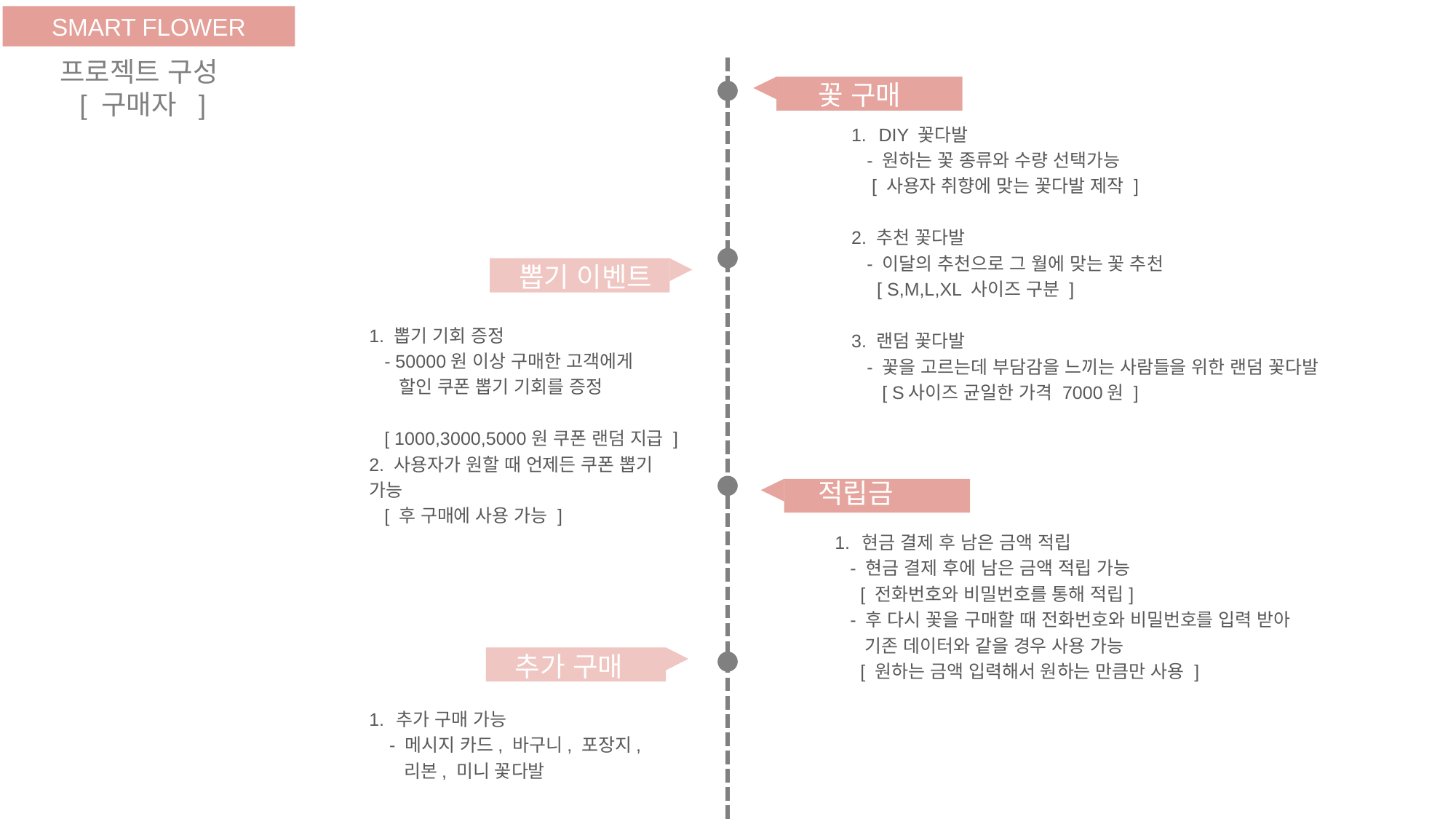

SMART FLOWER
프로젝트 구성
[ 구매자  ]

꽃 구매

DIY 꽃다발
   - 원하는 꽃 종류와 수량 선택가능
    [ 사용자 취향에 맞는 꽃다발 제작 ]

2. 추천 꽃다발
   - 이달의 추천으로 그 월에 맞는 꽃 추천
     [ S,M,L,XL 사이즈 구분 ]

3. 랜덤 꽃다발
   - 꽃을 고르는데 부담감을 느끼는 사람들을 위한 랜덤 꽃다발
      [ S사이즈 균일한 가격 7000원 ]

뽑기 이벤트
1. 뽑기 기회 증정
   - 50000원 이상 구매한 고객에게
     할인 쿠폰 뽑기 기회를 증정

   [ 1000,3000,5000원 쿠폰 랜덤 지급 ]
2. 사용자가 원할 때 언제든 쿠폰 뽑기 가능
   [ 후 구매에 사용 가능 ]

적립금

현금 결제 후 남은 금액 적립
   - 현금 결제 후에 남은 금액 적립 가능
     [ 전화번호와 비밀번호를 통해 적립]
   - 후 다시 꽃을 구매할 때 전화번호와 비밀번호를 입력 받아
     기존 데이터와 같을 경우 사용 가능
     [ 원하는 금액 입력해서 원하는 만큼만 사용 ]

추가 구매

추가 구매 가능
    - 메시지 카드, 바구니, 포장지,
      리본, 미니 꽃다발